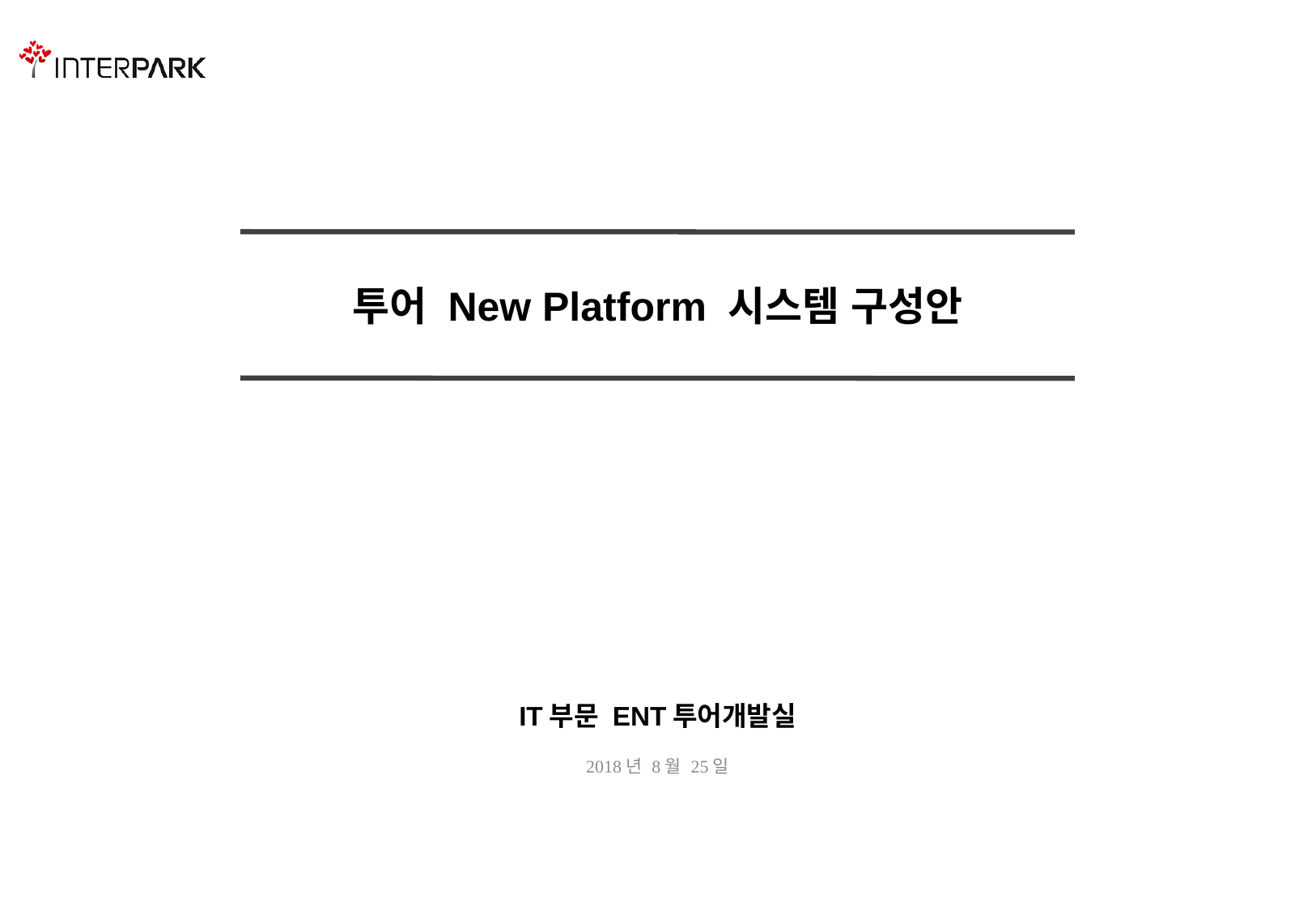

# 투어 New Platform 시스템 구성안
IT부문 ENT투어개발실
2018년 8월 25일